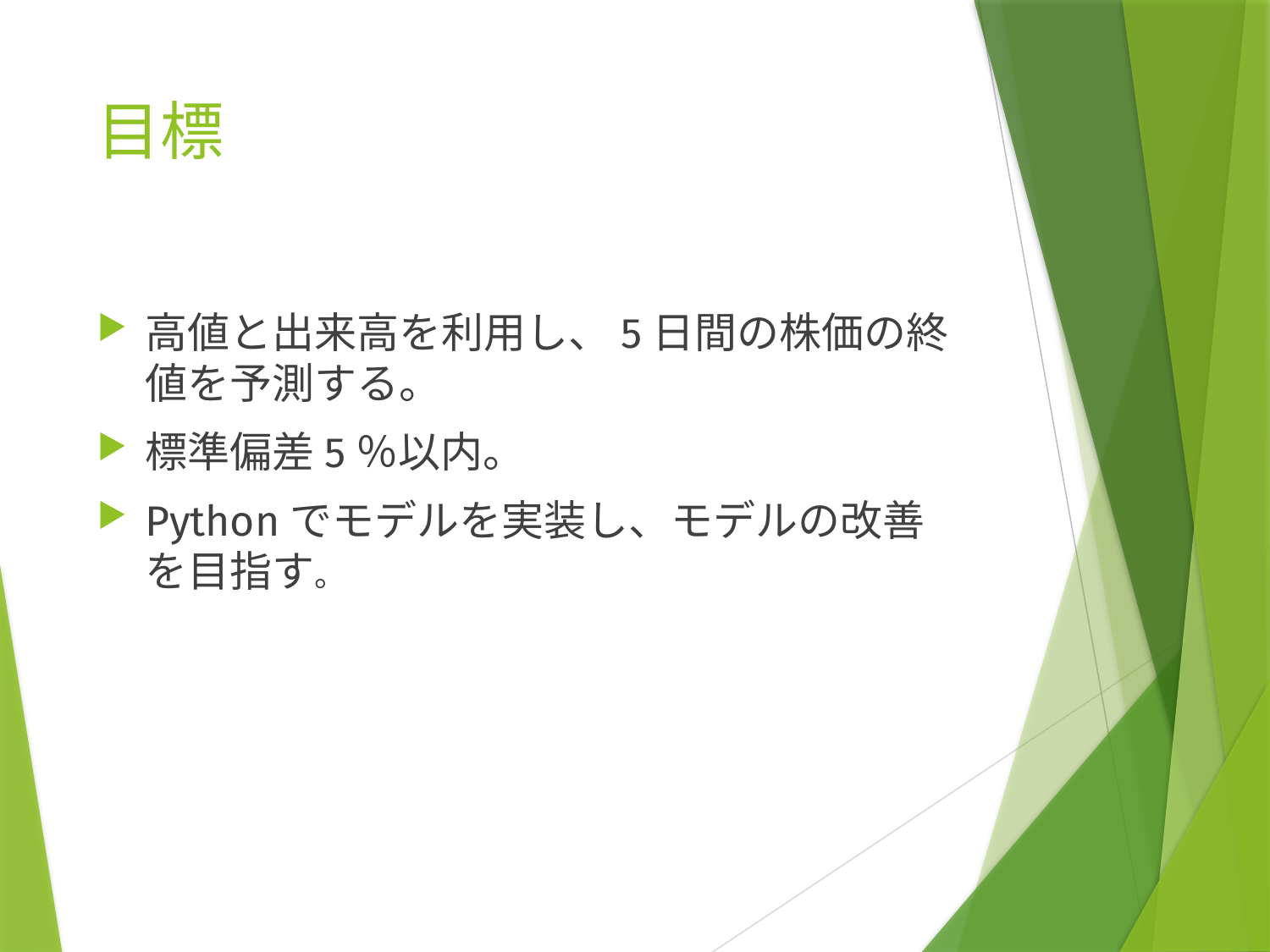

# 目標
高値と出来高を利用し、5日間の株価の終値を予測する。
標準偏差5％以内。
Pythonでモデルを実装し、モデルの改善を目指す。